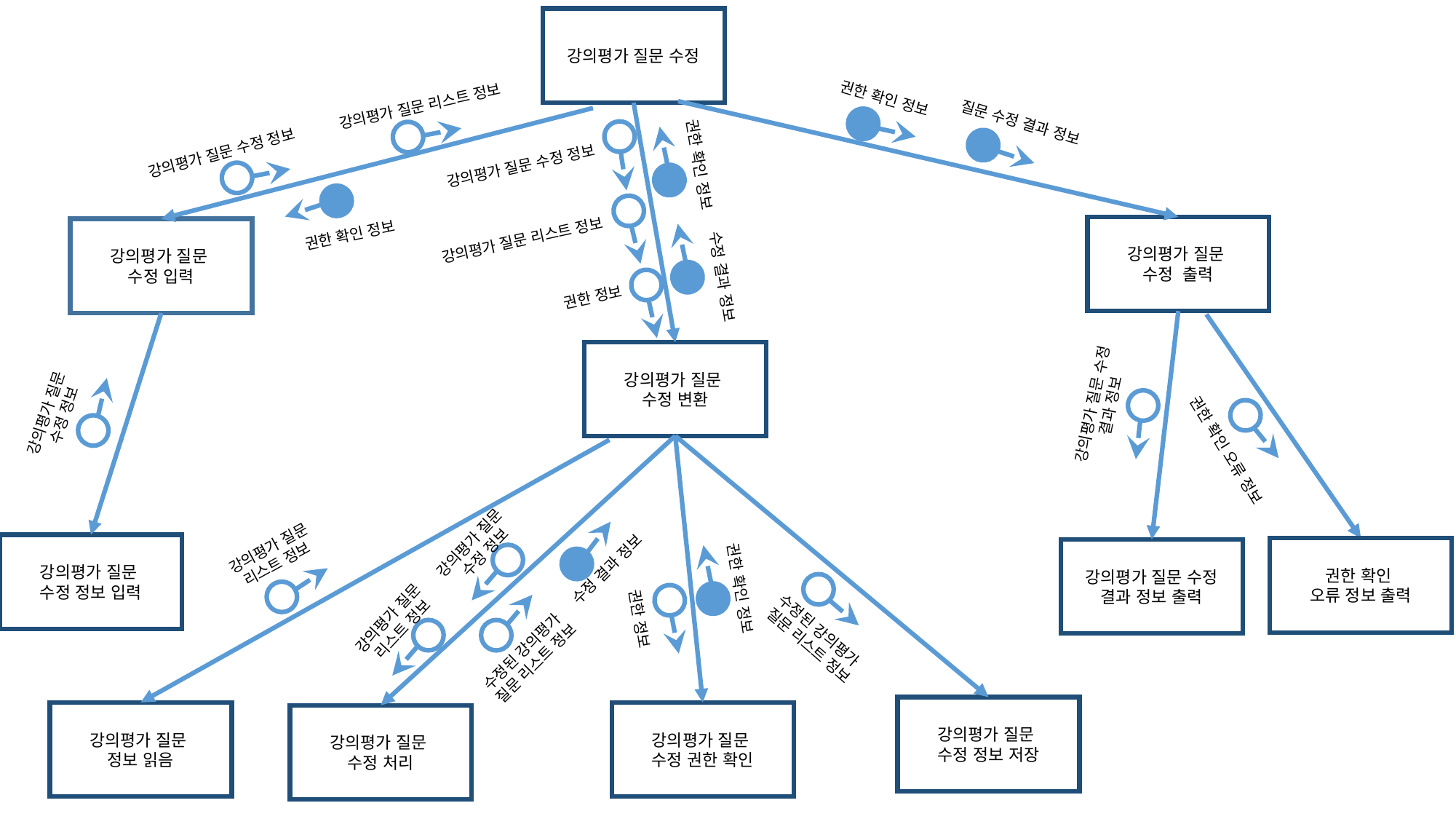

강의평가 질문 수정
권한 확인 정보
강의평가 질문 리스트 정보

질문 수정 결과 정보

강의평가 질문 수정 정보

권한 확인 정보
강의평가 질문 수정 정보

강의평가 질문
수정  출력
강의평가 질문
수정 입력
권한 확인 정보
강의평가 질문 리스트 정보

수정 결과 정보

권한 정보
강의평가 질문
수정 변환
강의평가 질문 수정
결과 정보

강의평가 질문
 수정 정보

권한 확인 오류 정보

강의평가 질문
 수정 정보
강의평가 질문 리스트 정보
강의평가 질문
수정 정보 입력
권한 확인
오류 정보 출력
강의평가 질문 수정 결과 정보 출력

수정 결과 정보

권한 확인 정보

강의평가 질문
리스트 정보
권한 정보
수정된 강의평가
질문 리스트 정보

수정된 강의평가
질문 리스트 정보
강의평가 질문
수정 정보 저장
강의평가 질문
정보 읽음
강의평가 질문
수정 권한 확인
강의평가 질문
수정 처리